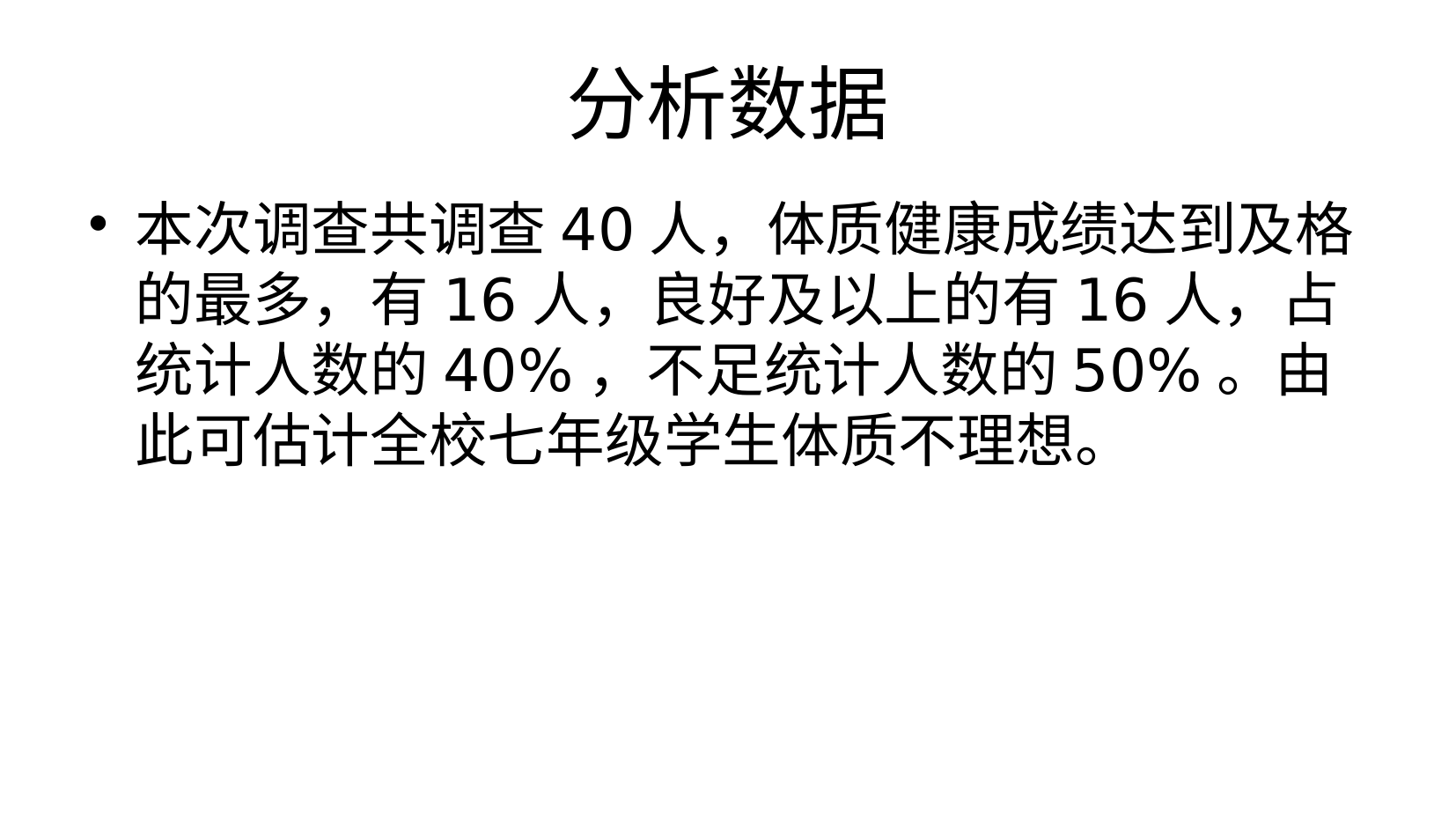

分析数据
本次调查共调查40人，体质健康成绩达到及格的最多，有16人，良好及以上的有16人，占统计人数的40%，不足统计人数的50%​。由此可估计全校七年级学生体质不理想。